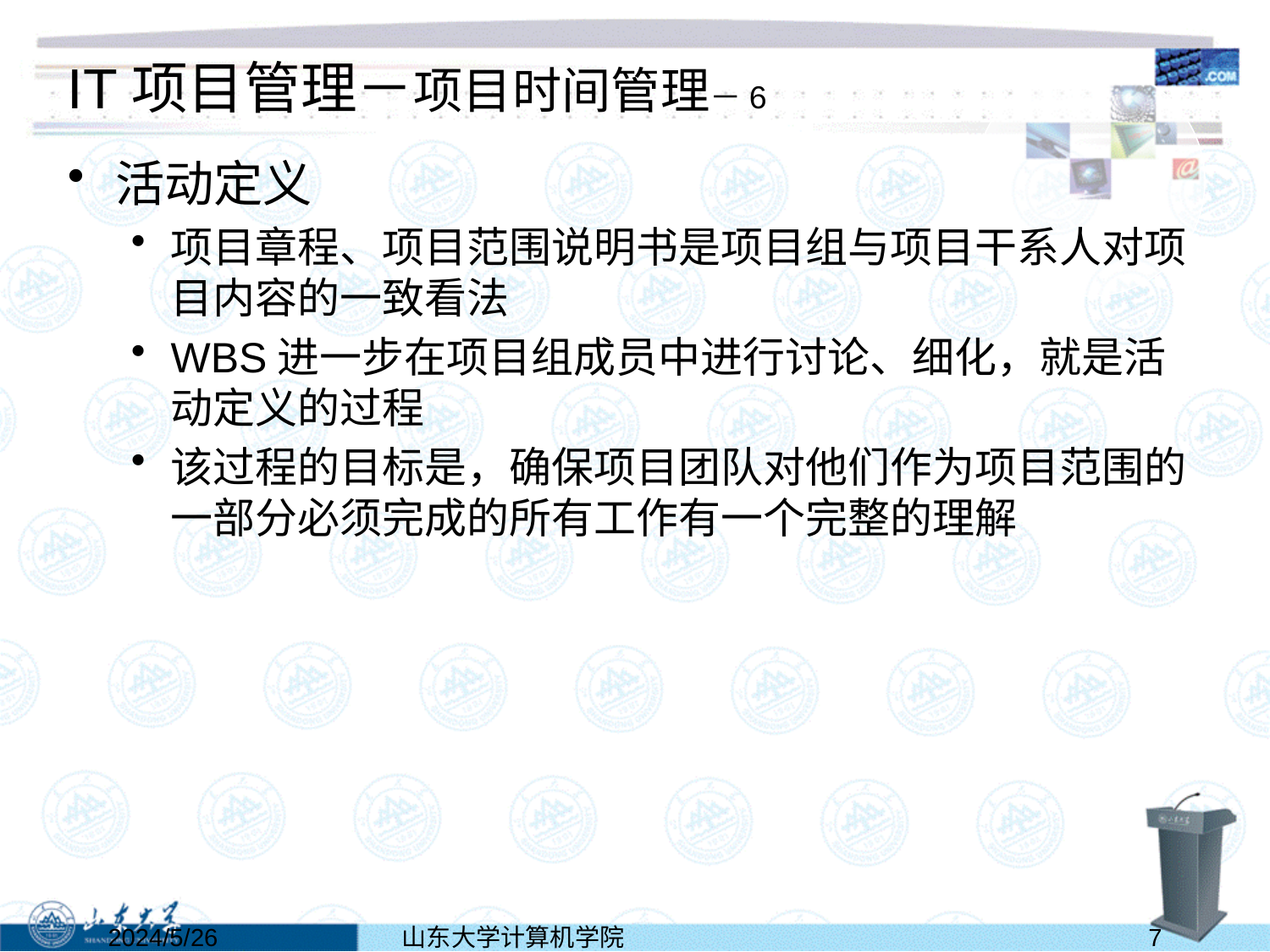

# IT项目管理－项目时间管理－6
活动定义
项目章程、项目范围说明书是项目组与项目干系人对项目内容的一致看法
WBS进一步在项目组成员中进行讨论、细化，就是活动定义的过程
该过程的目标是，确保项目团队对他们作为项目范围的一部分必须完成的所有工作有一个完整的理解
2024/5/26
山东大学计算机学院人机交互与虚拟现实实验室
7